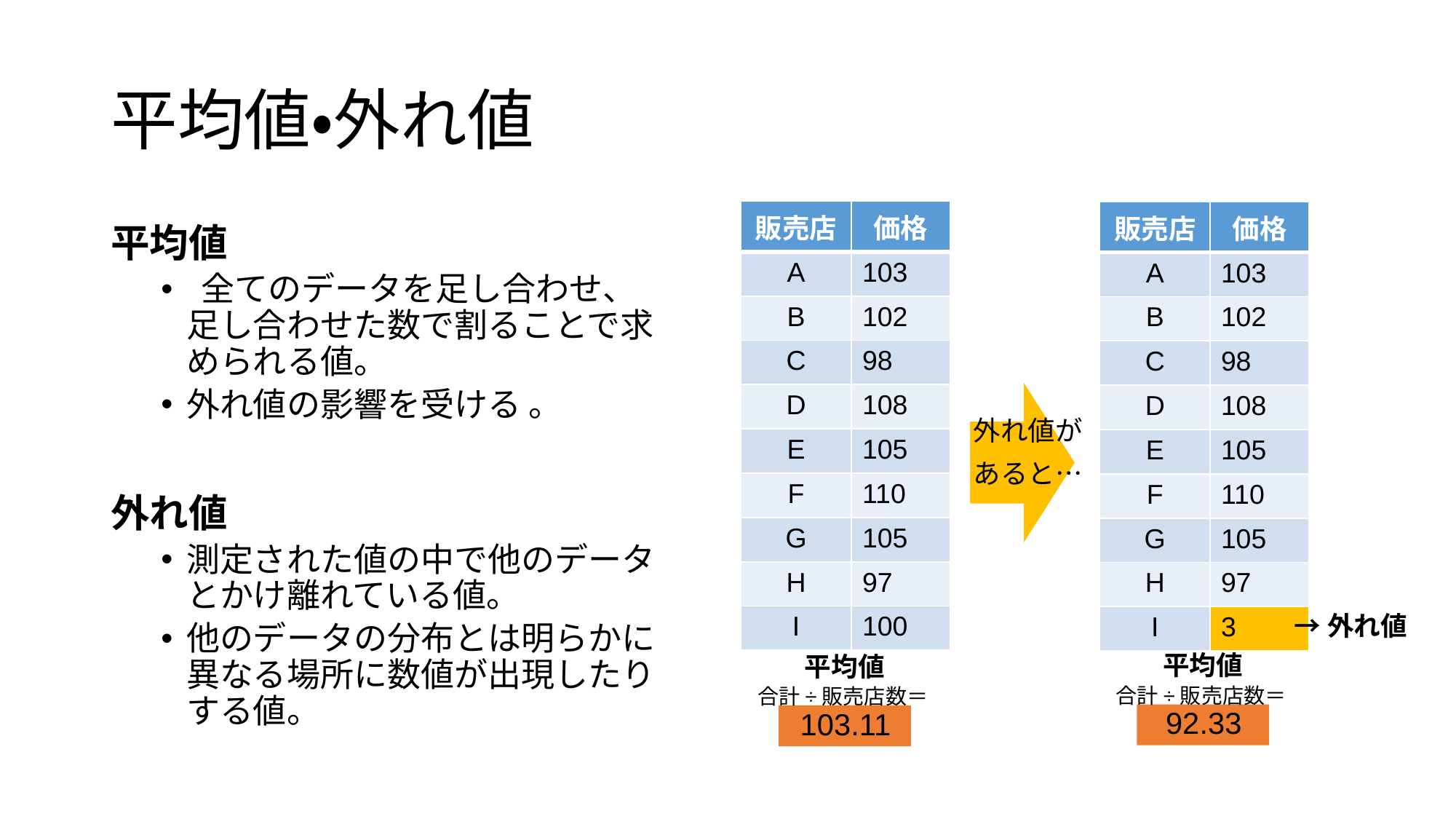

# 平均値・外れ値
| 販売店 | 価格 |
| --- | --- |
| A | 103 |
| B | 102 |
| C | 98 |
| D | 108 |
| E | 105 |
| F | 110 |
| G | 105 |
| H | 97 |
| I | 100 |
| 販売店 | 価格 |
| --- | --- |
| A | 103 |
| B | 102 |
| C | 98 |
| D | 108 |
| E | 105 |
| F | 110 |
| G | 105 |
| H | 97 |
| I | 3 |
平均値
 全てのデータを足し合わせ、足し合わせた数で割ることで求められる値。
外れ値の影響を受ける 。

外れ値
測定された値の中で他のデータとかけ離れている値。
他のデータの分布とは明らかに異なる場所に数値が出現したりする値。

外れ値が
あると…
→外れ値
平均値
合計÷販売店数＝92.33

平均値
合計÷販売店数＝103.11